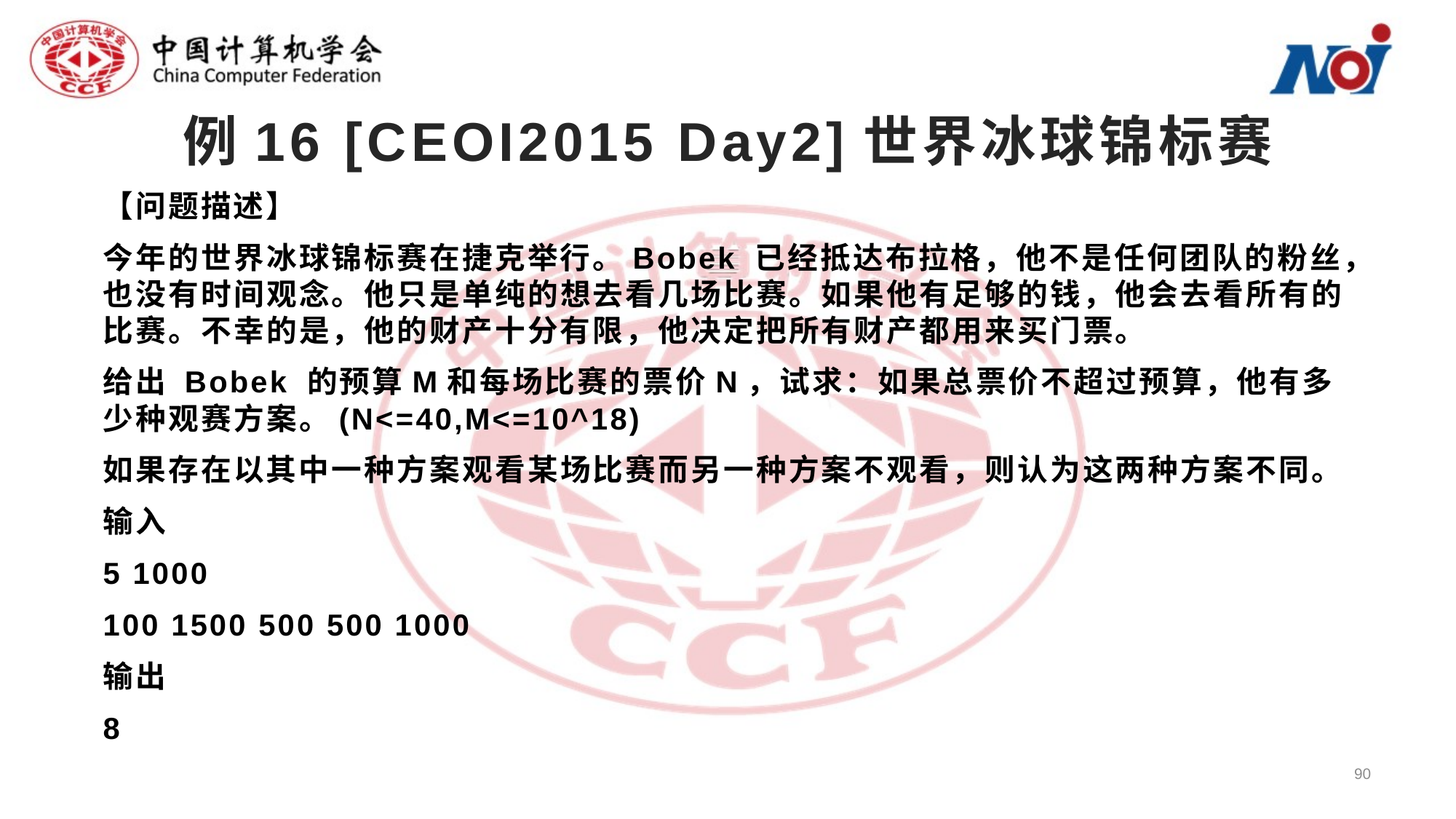

# 例16 [CEOI2015 Day2]世界冰球锦标赛
【问题描述】
今年的世界冰球锦标赛在捷克举行。Bobek 已经抵达布拉格，他不是任何团队的粉丝，也没有时间观念。他只是单纯的想去看几场比赛。如果他有足够的钱，他会去看所有的比赛。不幸的是，他的财产十分有限，他决定把所有财产都用来买门票。
给出 Bobek 的预算M和每场比赛的票价N，试求：如果总票价不超过预算，他有多少种观赛方案。(N<=40,M<=10^18)
如果存在以其中一种方案观看某场比赛而另一种方案不观看，则认为这两种方案不同。
输入
5 1000
100 1500 500 500 1000
输出
8
90